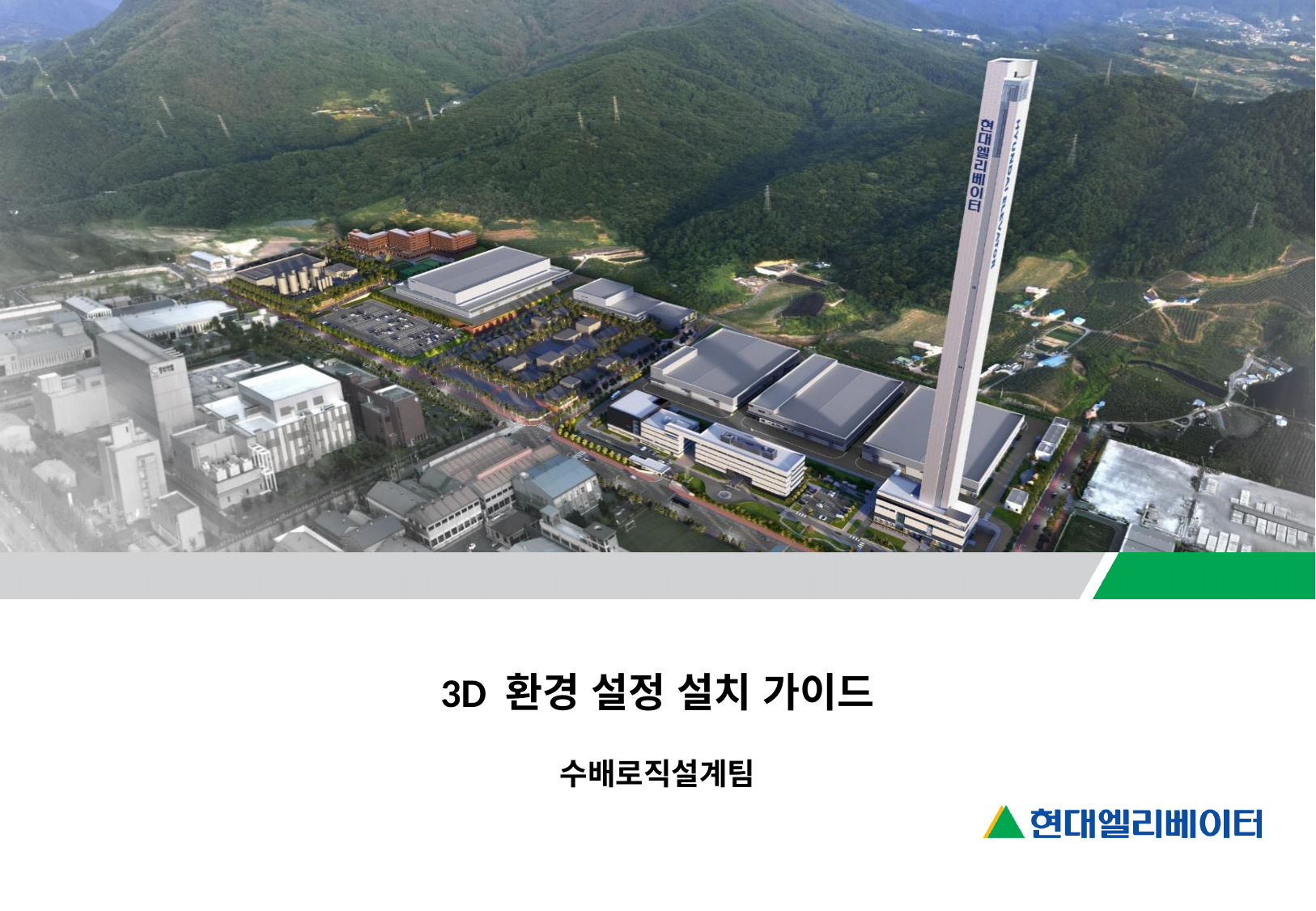

# 3D 환경 설정 설치 가이드
수배로직설계팀